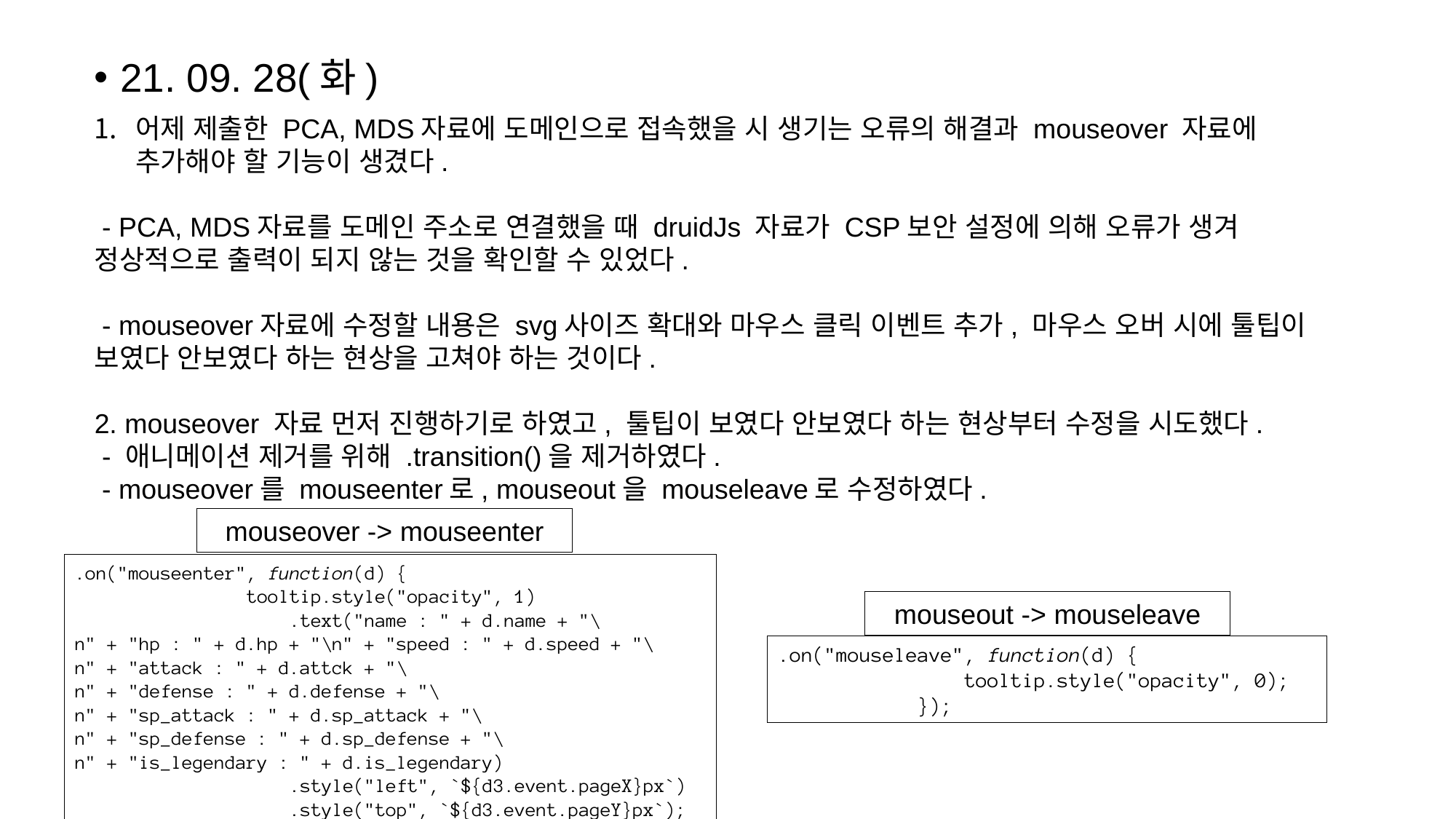

21. 09. 28(화)
어제 제출한 PCA, MDS자료에 도메인으로 접속했을 시 생기는 오류의 해결과 mouseover 자료에 추가해야 할 기능이 생겼다.

 - PCA, MDS자료를 도메인 주소로 연결했을 때 druidJs 자료가 CSP보안 설정에 의해 오류가 생겨 정상적으로 출력이 되지 않는 것을 확인할 수 있었다.

 - mouseover자료에 수정할 내용은 svg사이즈 확대와 마우스 클릭 이벤트 추가, 마우스 오버 시에 툴팁이 보였다 안보였다 하는 현상을 고쳐야 하는 것이다.

2. mouseover 자료 먼저 진행하기로 하였고, 툴팁이 보였다 안보였다 하는 현상부터 수정을 시도했다.
 - 애니메이션 제거를 위해 .transition()을 제거하였다.
 - mouseover를 mouseenter로, mouseout을 mouseleave로 수정하였다.
mouseover -> mouseenter
.on("mouseenter", function(d) {
                tooltip.style("opacity", 1)
                    .text("name : " + d.name + "\n" + "hp : " + d.hp + "\n" + "speed : " + d.speed + "\n" + "attack : " + d.attck + "\n" + "defense : " + d.defense + "\n" + "sp_attack : " + d.sp_attack + "\n" + "sp_defense : " + d.sp_defense + "\n" + "is_legendary : " + d.is_legendary)
                    .style("left", `${d3.event.pageX}px`)
                    .style("top", `${d3.event.pageY}px`);
            })
mouseout -> mouseleave
.on("mouseleave", function(d) {
                tooltip.style("opacity", 0);
            });